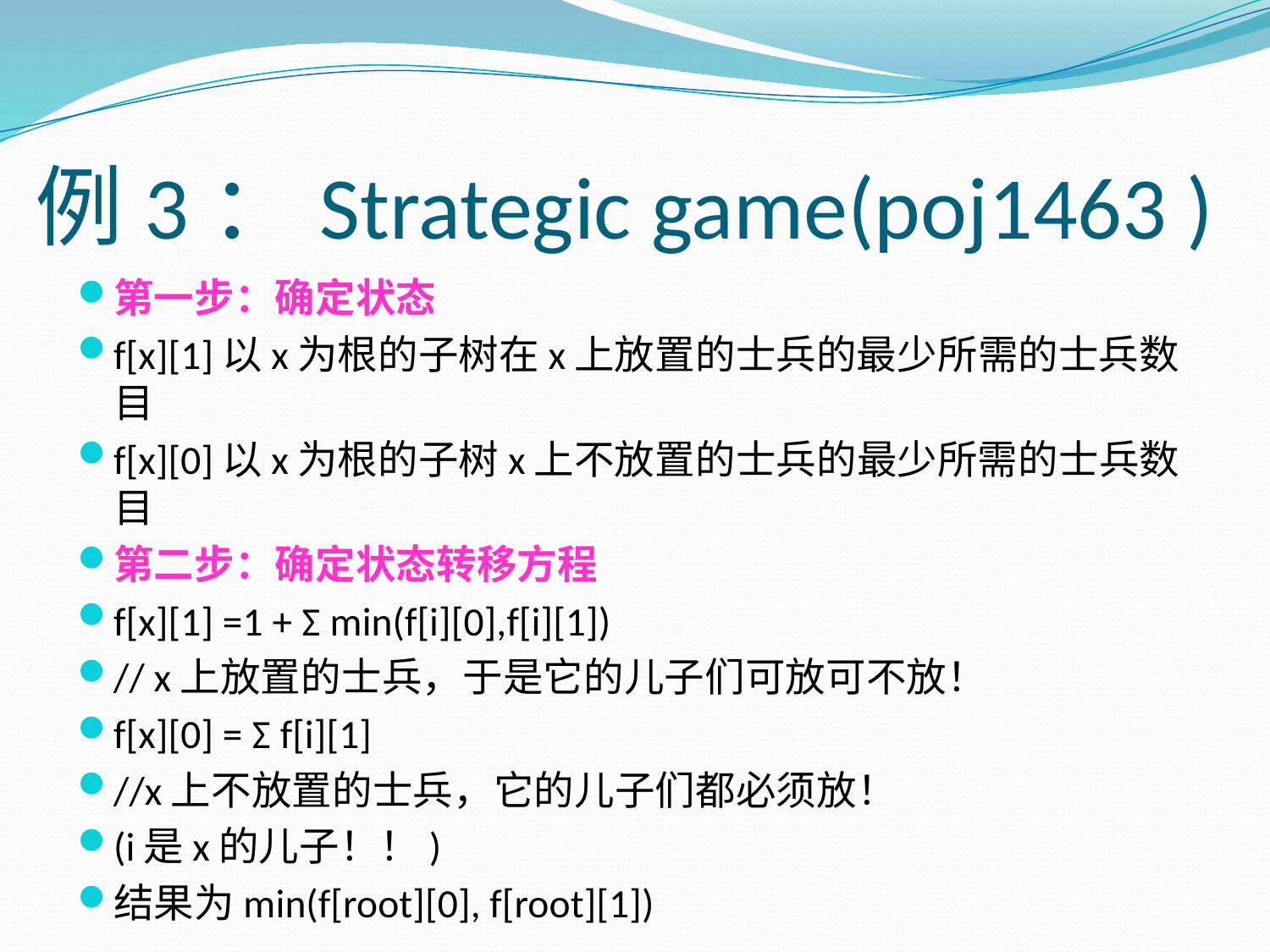

# 例3：Strategic game(poj1463 )
第一步：确定状态
f[x][1]以x为根的子树在x上放置的士兵的最少所需的士兵数目
f[x][0]以x为根的子树x上不放置的士兵的最少所需的士兵数目
第二步：确定状态转移方程
f[x][1] =1 + Σ min(f[i][0],f[i][1])
// x上放置的士兵，于是它的儿子们可放可不放！
f[x][0] = Σ f[i][1]
//x上不放置的士兵，它的儿子们都必须放！
(i是x的儿子！！)
结果为min(f[root][0], f[root][1])